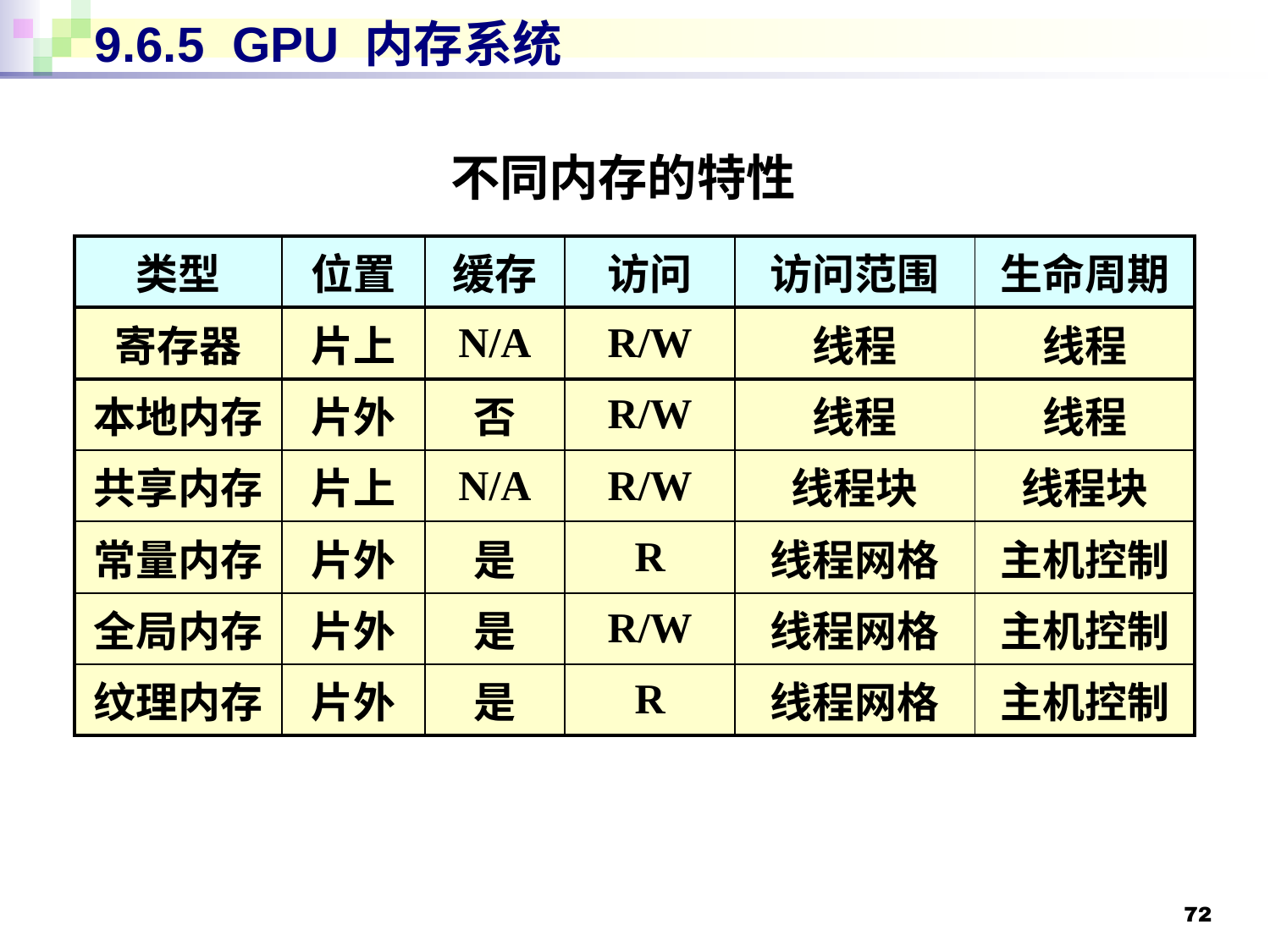

# 9.6.5  GPU 内存系统
不同内存的特性
| 类型 | 位置 | 缓存 | 访问 | 访问范围 | 生命周期 |
| --- | --- | --- | --- | --- | --- |
| 寄存器 | 片上 | N/A | R/W | 线程 | 线程 |
| 本地内存 | 片外 | 否 | R/W | 线程 | 线程 |
| 共享内存 | 片上 | N/A | R/W | 线程块 | 线程块 |
| 常量内存 | 片外 | 是 | R | 线程网格 | 主机控制 |
| 全局内存 | 片外 | 是 | R/W | 线程网格 | 主机控制 |
| 纹理内存 | 片外 | 是 | R | 线程网格 | 主机控制 |
72